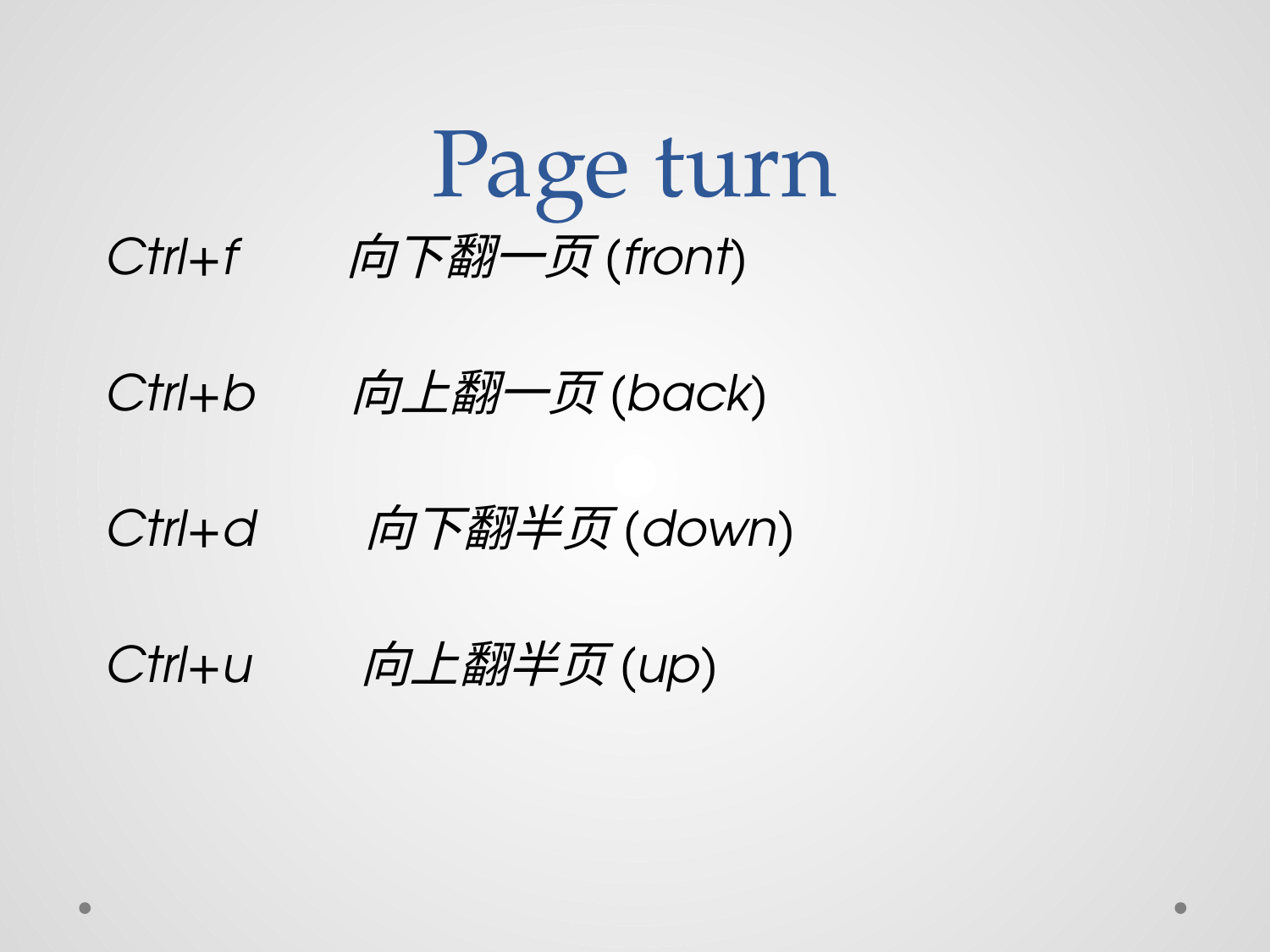

# Page turn
Ctrl+f       向下翻一页(front)

Ctrl+b      向上翻一页(back)

Ctrl+d       向下翻半页(down)

Ctrl+u       向上翻半页(up)